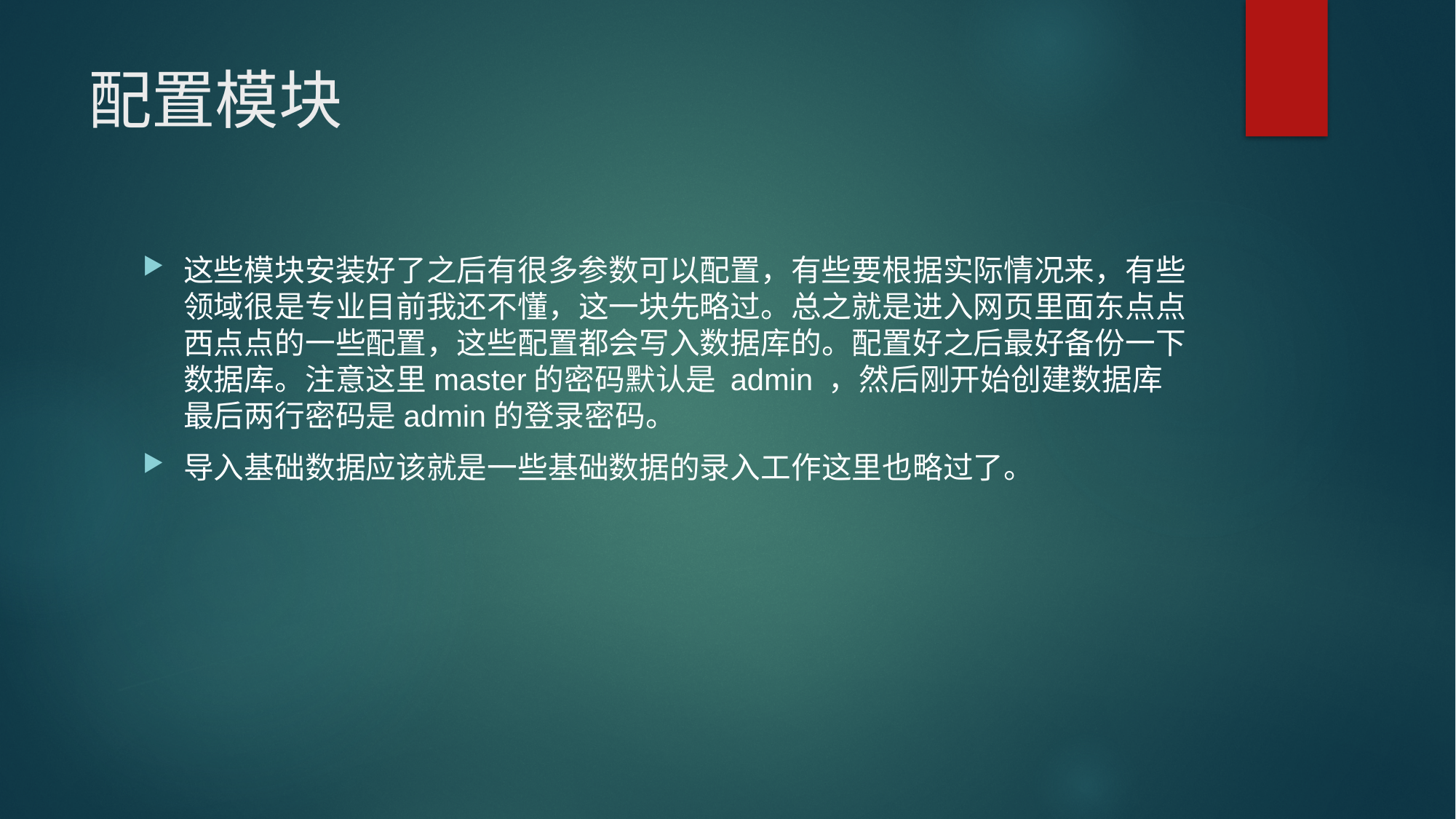

# 配置模块
这些模块安装好了之后有很多参数可以配置，有些要根据实际情况来，有些领域很是专业目前我还不懂，这一块先略过。总之就是进入网页里面东点点西点点的一些配置，这些配置都会写入数据库的。配置好之后最好备份一下数据库。注意这里master的密码默认是 admin ，然后刚开始创建数据库最后两行密码是admin的登录密码。
导入基础数据应该就是一些基础数据的录入工作这里也略过了。